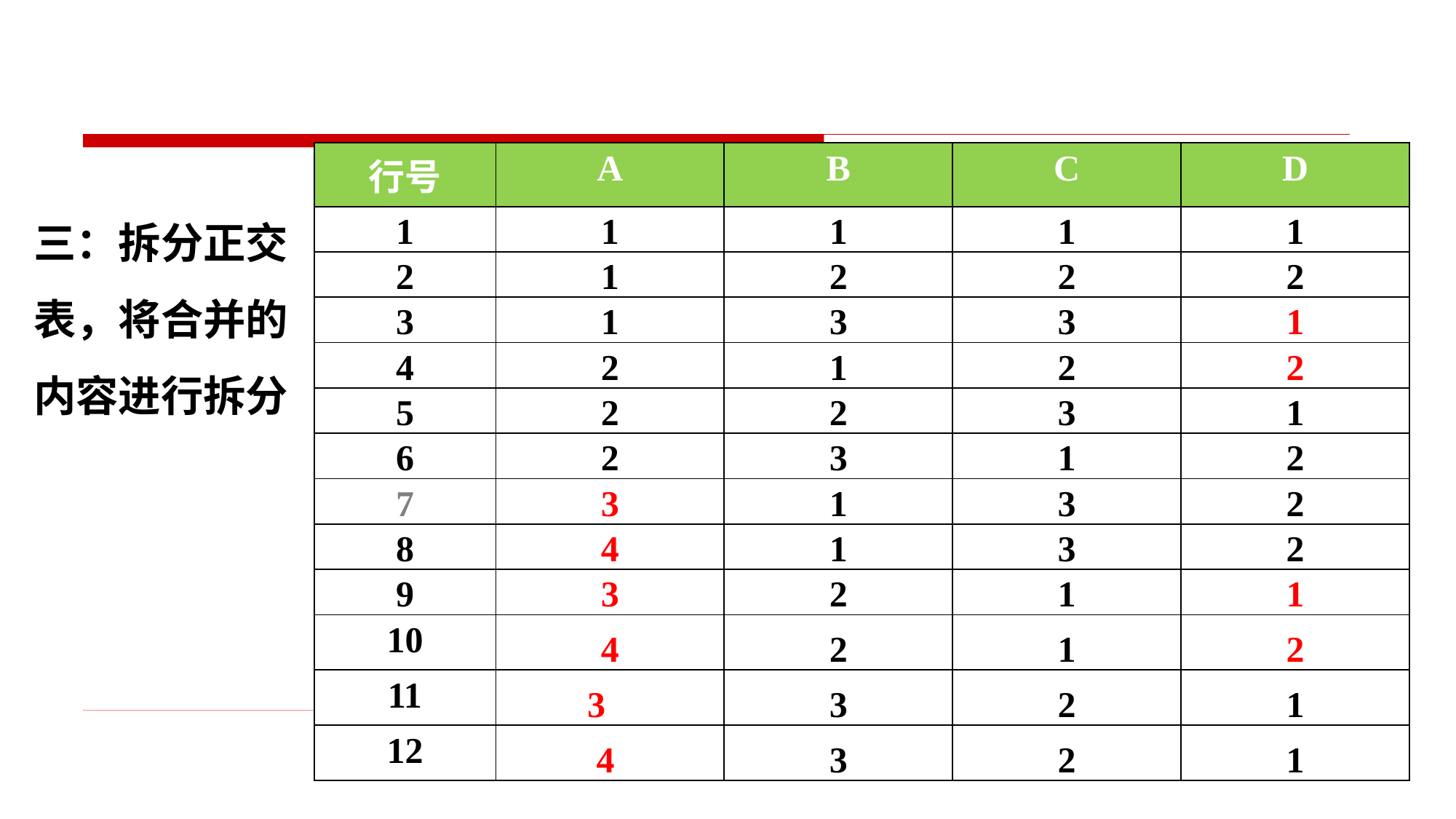

| 行号 | A | B | C | D |
| --- | --- | --- | --- | --- |
| 1 | 1 | 1 | 1 | 1 |
| 2 | 1 | 2 | 2 | 2 |
| 3 | 1 | 3 | 3 | 1 |
| 4 | 2 | 1 | 2 | 2 |
| 5 | 2 | 2 | 3 | 1 |
| 6 | 2 | 3 | 1 | 2 |
| 7 | 3 | 1 | 3 | 2 |
| 8 | 4 | 1 | 3 | 2 |
| 9 | 3 | 2 | 1 | 1 |
| 10 | 4 | 2 | 1 | 2 |
| 11 | 3 | 3 | 2 | 1 |
| 12 | 4 | 3 | 2 | 1 |
三：拆分正交表，将合并的内容进行拆分